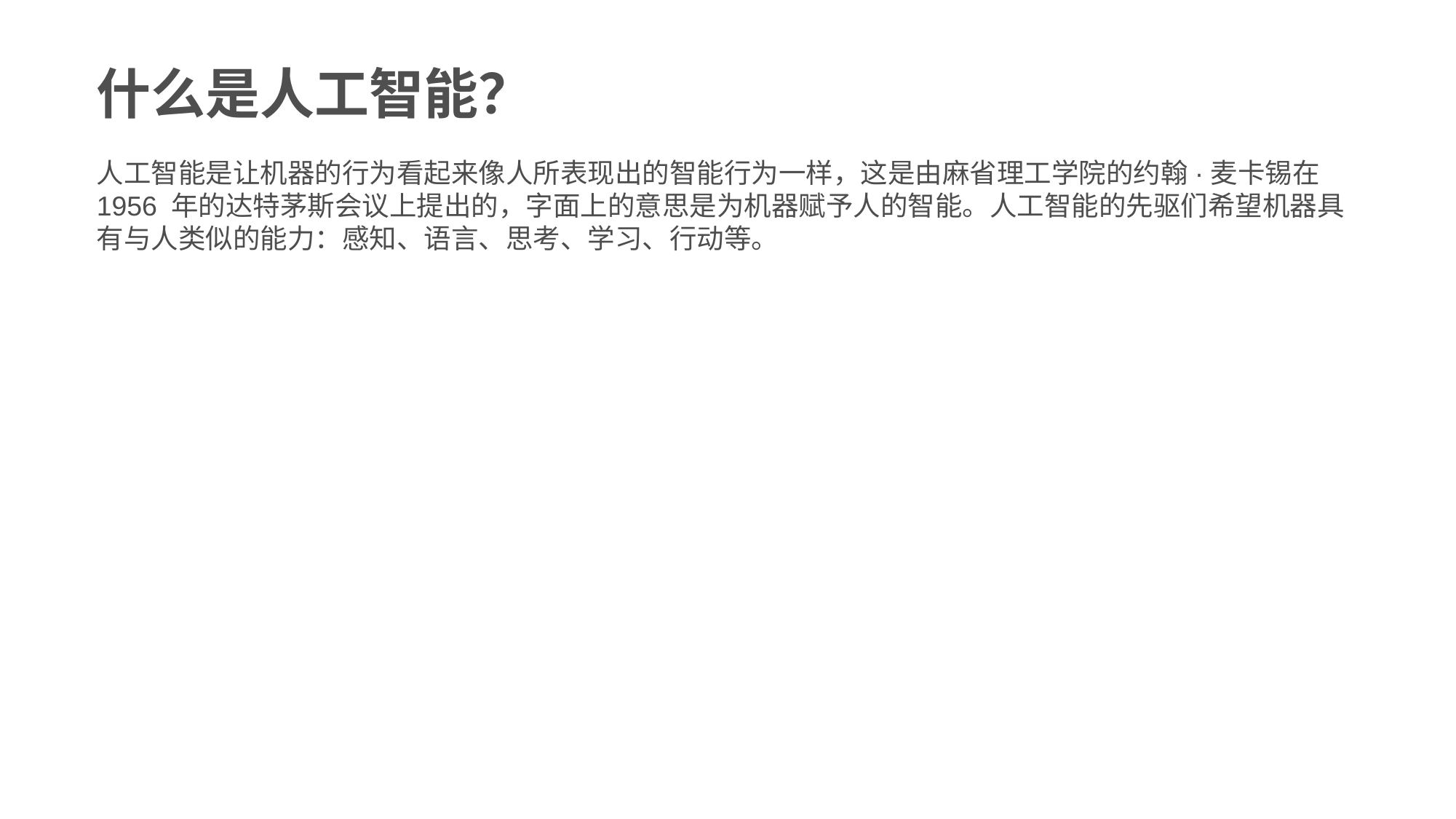

什么是人工智能？
人工智能是让机器的行为看起来像人所表现出的智能行为一样，这是由麻省理工学院的约翰·麦卡锡在 1956 年的达特茅斯会议上提出的，字面上的意思是为机器赋予人的智能。人工智能的先驱们希望机器具有与人类似的能力：感知、语言、思考、学习、行动等。